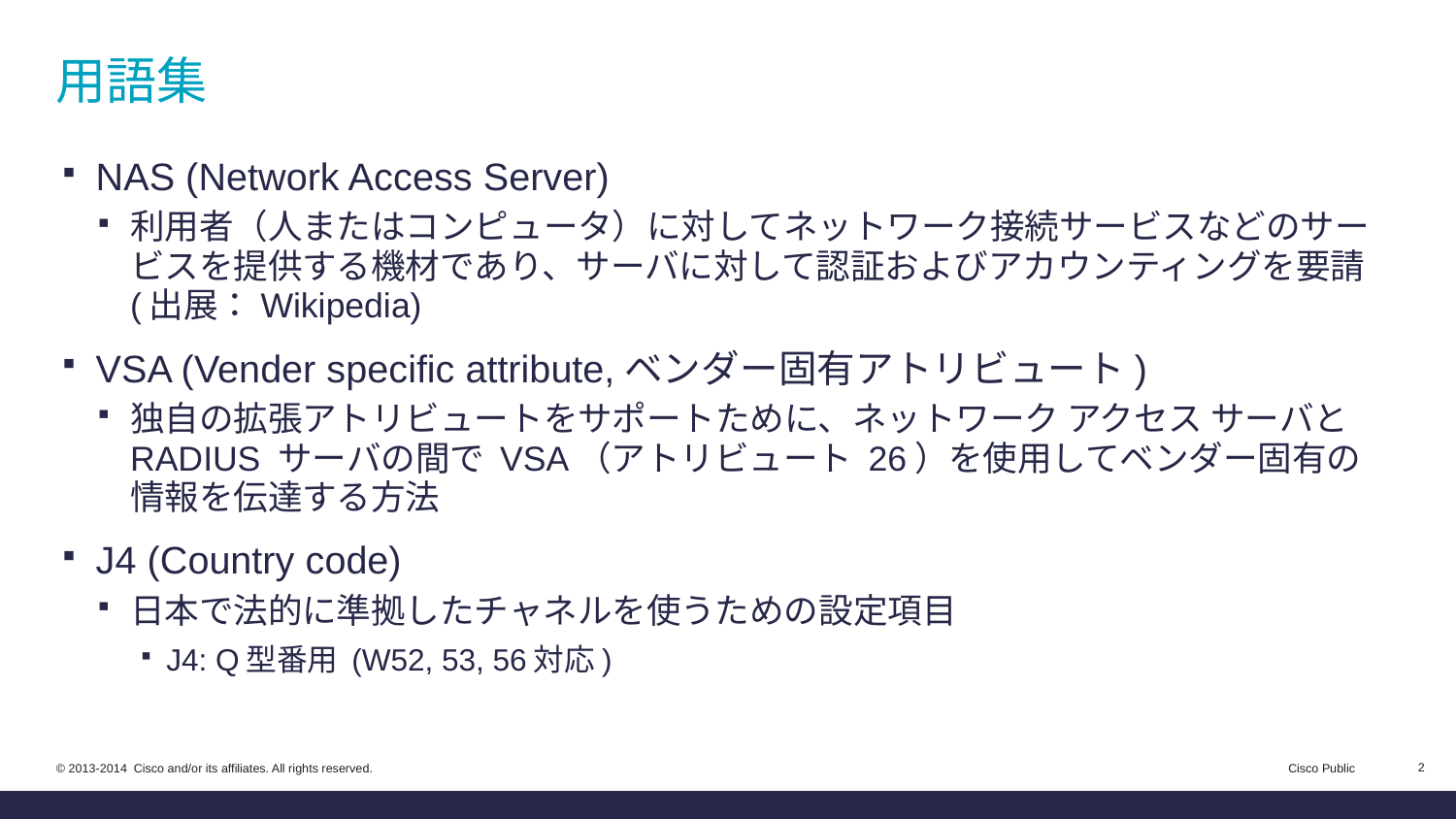

# 用語集
NAS (Network Access Server)
利用者（人またはコンピュータ）に対してネットワーク接続サービスなどのサービスを提供する機材であり、サーバに対して認証およびアカウンティングを要請
(出展：Wikipedia)
VSA (Vender specific attribute,ベンダー固有アトリビュート)
独自の拡張アトリビュートをサポートために、ネットワーク アクセス サーバと RADIUS サーバの間で VSA（アトリビュート 26）を使用してベンダー固有の情報を伝達する方法
J4 (Country code)
日本で法的に準拠したチャネルを使うための設定項目
J4: Q型番用 (W52, 53, 56対応)